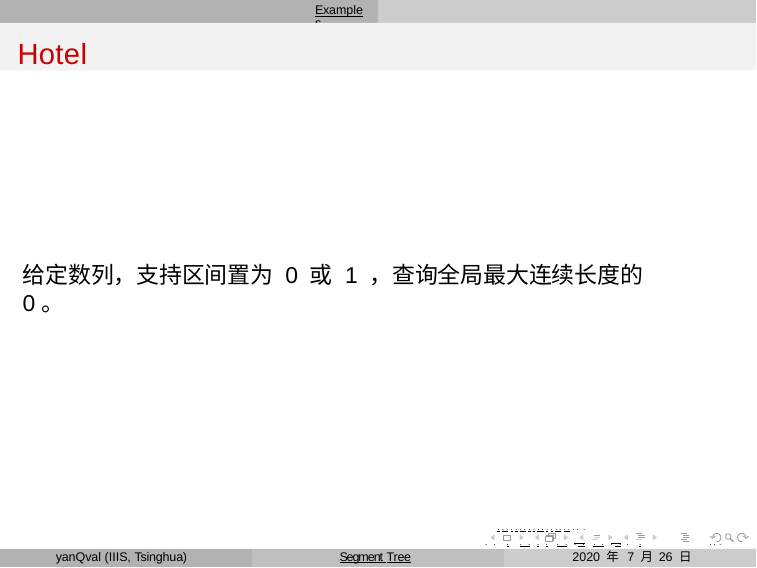

Examples
Hotel
给定数列，支持区间置为 0 或 1 ，查询全局最大连续长度的 0。
. . . . . . . . . . . . . . . . . . . .
.   .     .     .   .   .   .    .   .   .   .    .   .   .   . .     .	. . .
2020 年  7 月 26 日	15 / 29

yanQval (IIIS, Tsinghua)
Segment Tree